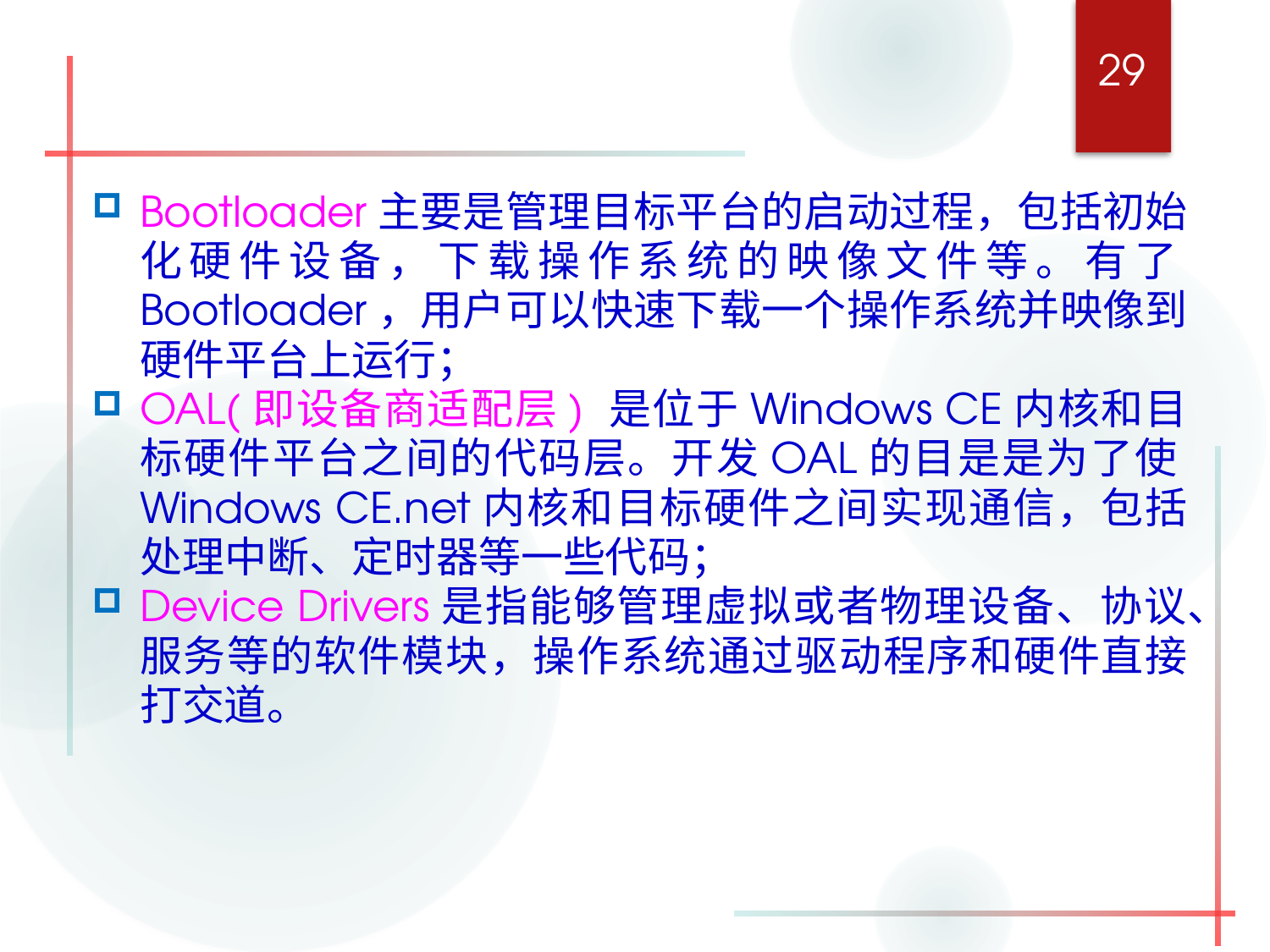

29
#
Bootloader主要是管理目标平台的启动过程，包括初始化硬件设备，下载操作系统的映像文件等。有了Bootloader，用户可以快速下载一个操作系统并映像到硬件平台上运行；
OAL(即设备商适配层) 是位于Windows CE内核和目标硬件平台之间的代码层。开发OAL的目是是为了使Windows CE.net内核和目标硬件之间实现通信，包括处理中断、定时器等一些代码；
Device Drivers是指能够管理虚拟或者物理设备、协议、服务等的软件模块，操作系统通过驱动程序和硬件直接打交道。